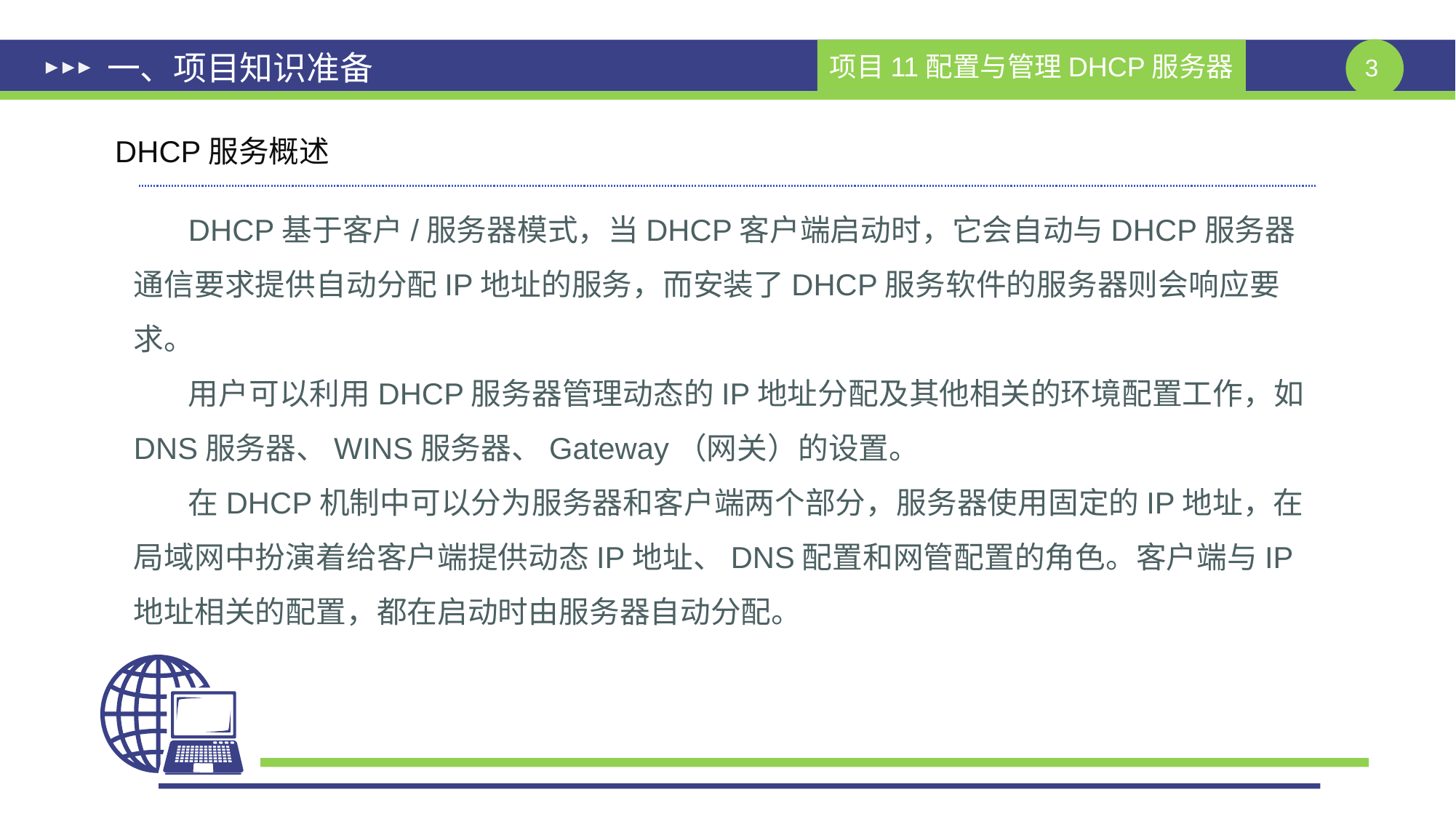

# 一、项目知识准备
DHCP服务概述

DHCP基于客户/服务器模式，当DHCP客户端启动时，它会自动与DHCP服务器通信要求提供自动分配IP地址的服务，而安装了DHCP服务软件的服务器则会响应要求。
用户可以利用DHCP服务器管理动态的IP地址分配及其他相关的环境配置工作，如DNS服务器、WINS服务器、Gateway（网关）的设置。
在DHCP机制中可以分为服务器和客户端两个部分，服务器使用固定的IP地址，在局域网中扮演着给客户端提供动态IP地址、DNS配置和网管配置的角色。客户端与IP地址相关的配置，都在启动时由服务器自动分配。